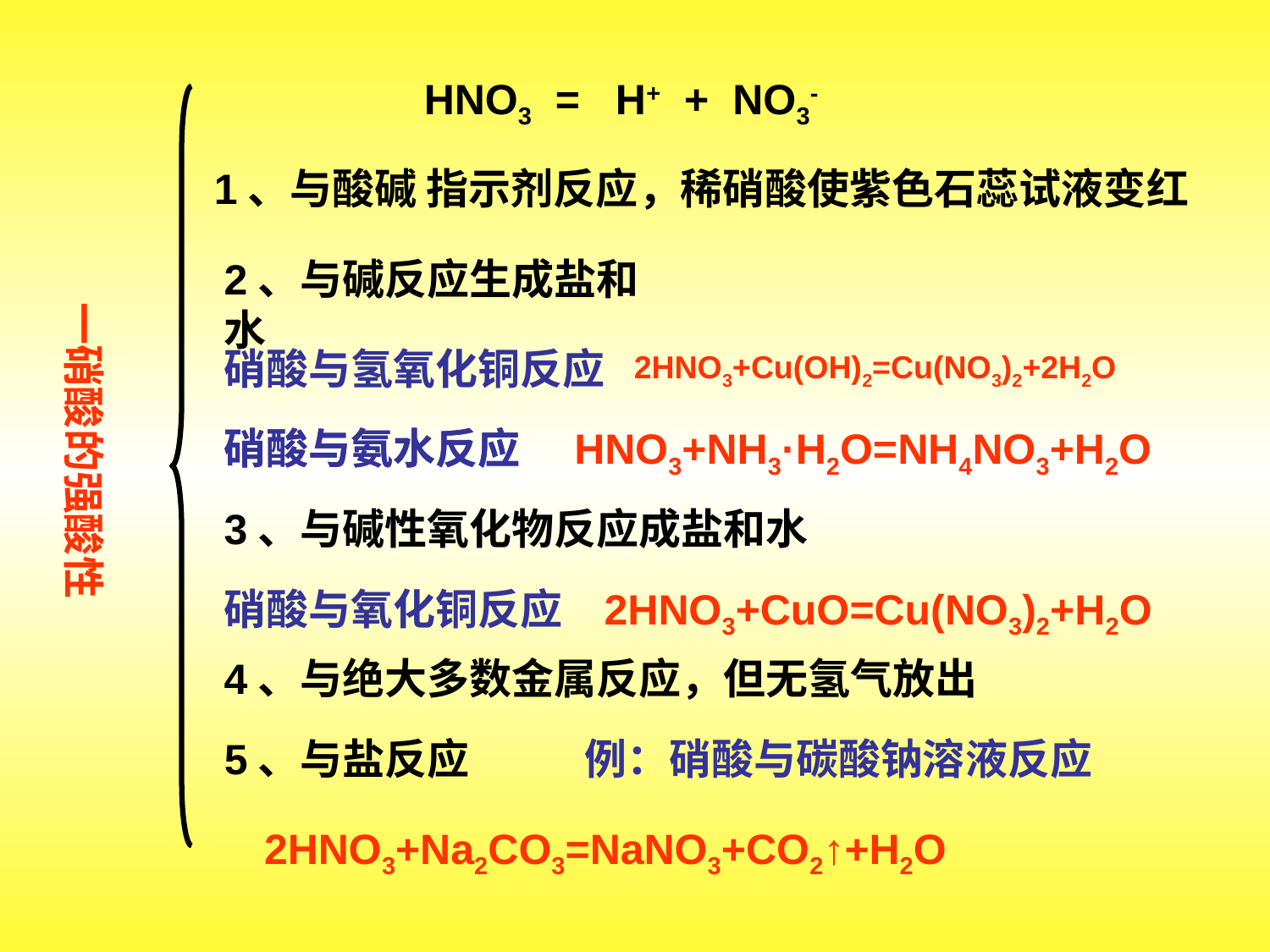

HNO3  =   H+  +  NO3-

1、与酸碱 指示剂反应，稀硝酸使紫色石蕊试液变红
2、与碱反应生成盐和水
一硝酸的强酸性
硝酸与氢氧化铜反应
2HNO3+Cu(OH)2=Cu(NO3)2+2H2O
硝酸与氨水反应
硝酸与氨水反应
HNO3+NH3·H2O=NH4NO3+H2O
3、与碱性氧化物反应成盐和水
硝酸与氧化铜反应
2HNO3+CuO=Cu(NO3)2+H2O
4、与绝大多数金属反应，但无氢气放出
5、与盐反应
例：硝酸与碳酸钠溶液反应
2HNO3+Na2CO3=NaNO3+CO2↑+H2O